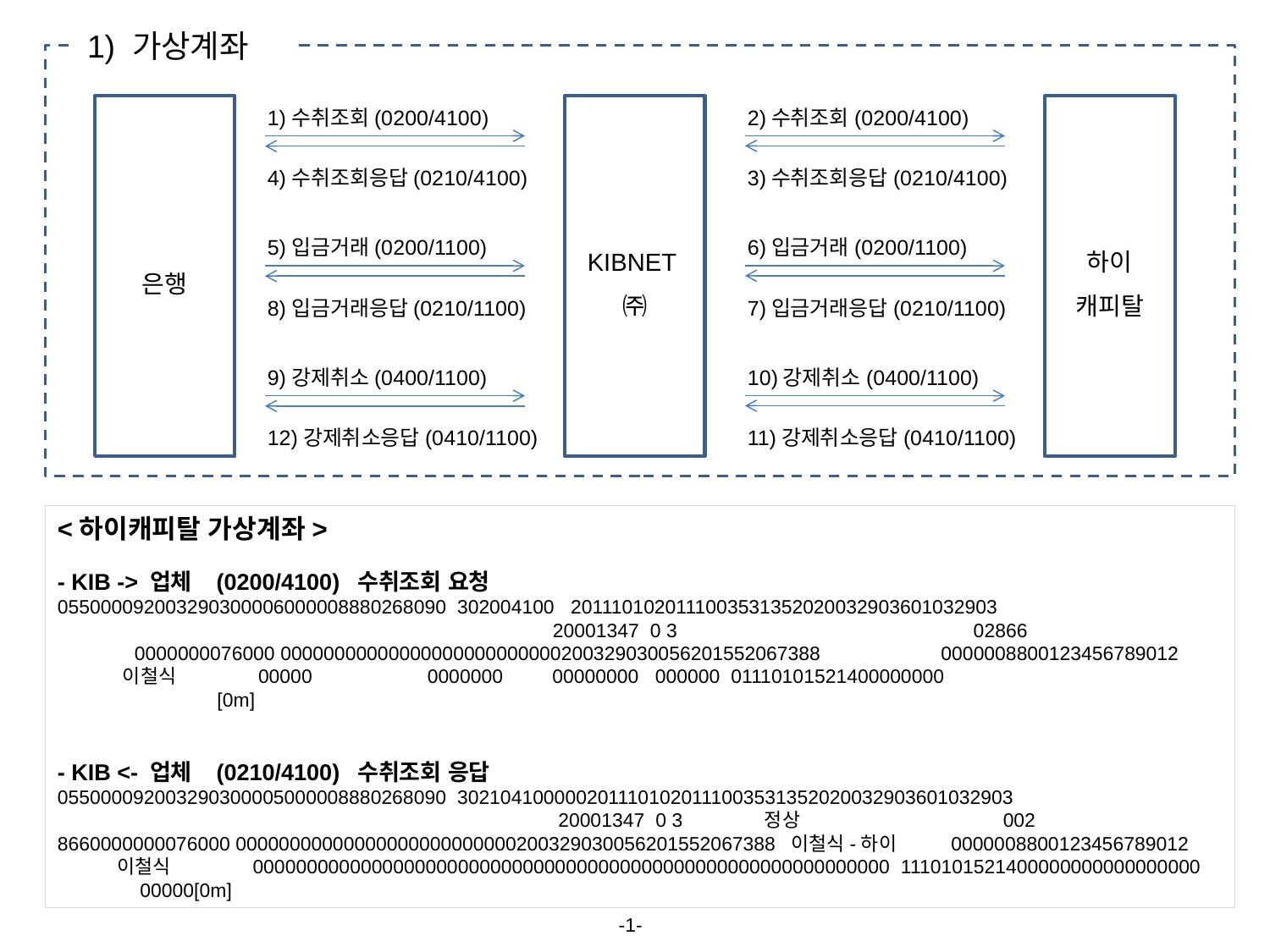

1) 가상계좌

1)수취조회(0200/4100)
2)수취조회(0200/4100)
은행
KIBNET㈜
하이
캐피탈
4)수취조회응답(0210/4100)
3)수취조회응답(0210/4100)
5)입금거래(0200/1100)
6)입금거래(0200/1100)
8)입금거래응답(0210/1100)
7)입금거래응답(0210/1100)
9)강제취소(0400/1100)
10)강제취소(0400/1100)
12)강제취소응답(0410/1100)
11)강제취소응답(0410/1100)
<하이캐피탈 가상계좌>

- KIB -> 업체   (0200/4100)  수취조회 요청
055000092003290300006000008880268090  302004100   2011101020111003531352020032903601032903
                                                                                          20001347  0 3                                                      02866
              0000000076000 00000000000000000000000000200329030056201552067388                      0000008800123456789012
           이철식              00000                     0000000         00000000   000000  01110101521400000000
                             [0m]

- KIB <- 업체   (0210/4100)  수취조회 응답
055000092003290300005000008880268090  3021041000002011101020111003531352020032903601032903
                                                                                           20001347  0 3              정상                                    002
0000000076000 00000000000000000000000000200329030056201552067388  이철식-하이         0000008800123456789012
          이철식              00000000000000000000000000000000000000000000000000000000000  1110101521400000000000000000
               00000[0m]
-1-